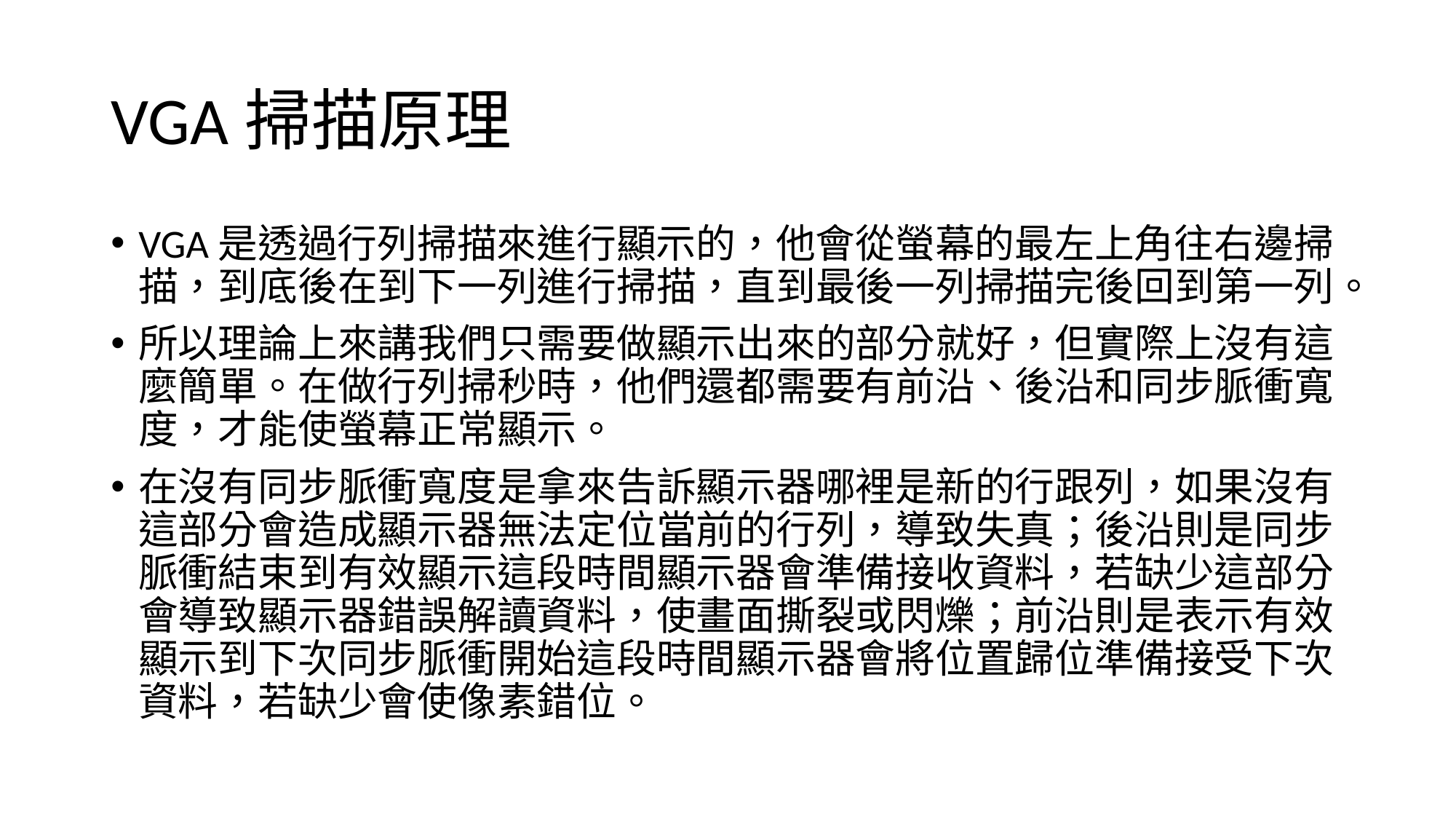

# VGA掃描原理
VGA是透過行列掃描來進行顯示的，他會從螢幕的最左上角往右邊掃描，到底後在到下一列進行掃描，直到最後一列掃描完後回到第一列。
所以理論上來講我們只需要做顯示出來的部分就好，但實際上沒有這麼簡單。在做行列掃秒時，他們還都需要有前沿、後沿和同步脈衝寬度，才能使螢幕正常顯示。
在沒有同步脈衝寬度是拿來告訴顯示器哪裡是新的行跟列，如果沒有這部分會造成顯示器無法定位當前的行列，導致失真；後沿則是同步脈衝結束到有效顯示這段時間顯示器會準備接收資料，若缺少這部分會導致顯示器錯誤解讀資料，使畫面撕裂或閃爍；前沿則是表示有效顯示到下次同步脈衝開始這段時間顯示器會將位置歸位準備接受下次資料，若缺少會使像素錯位。